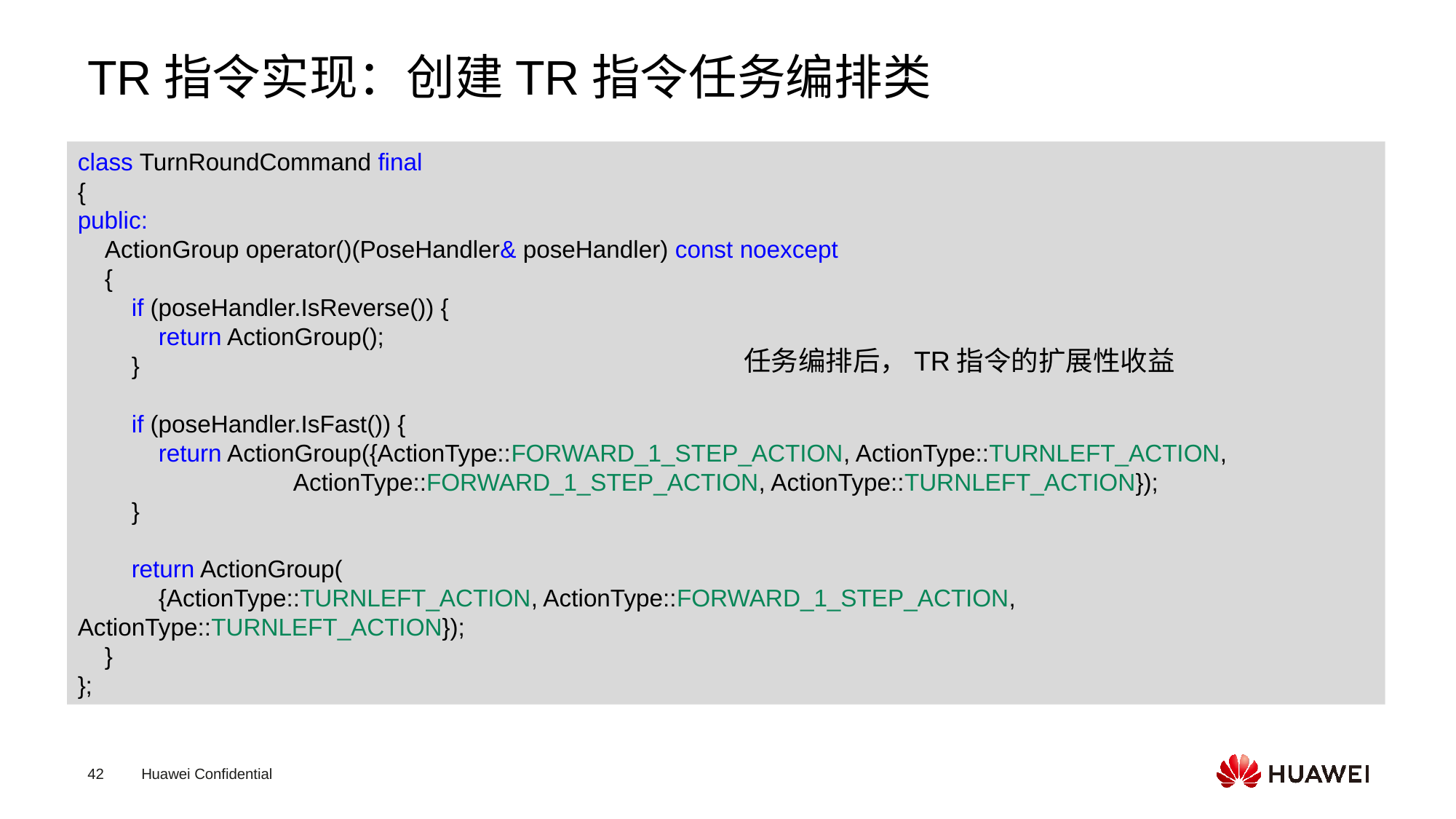

# TR指令实现：创建TR指令任务编排类
class TurnRoundCommand final
{
public:
    ActionGroup operator()(PoseHandler& poseHandler) const noexcept
    {
        if (poseHandler.IsReverse()) {
            return ActionGroup();
        }
        if (poseHandler.IsFast()) {
            return ActionGroup({ActionType::FORWARD_1_STEP_ACTION, ActionType::TURNLEFT_ACTION,
                                ActionType::FORWARD_1_STEP_ACTION, ActionType::TURNLEFT_ACTION});
        }
        return ActionGroup(
            {ActionType::TURNLEFT_ACTION, ActionType::FORWARD_1_STEP_ACTION, ActionType::TURNLEFT_ACTION});
    }
};
任务编排后，TR指令的扩展性收益